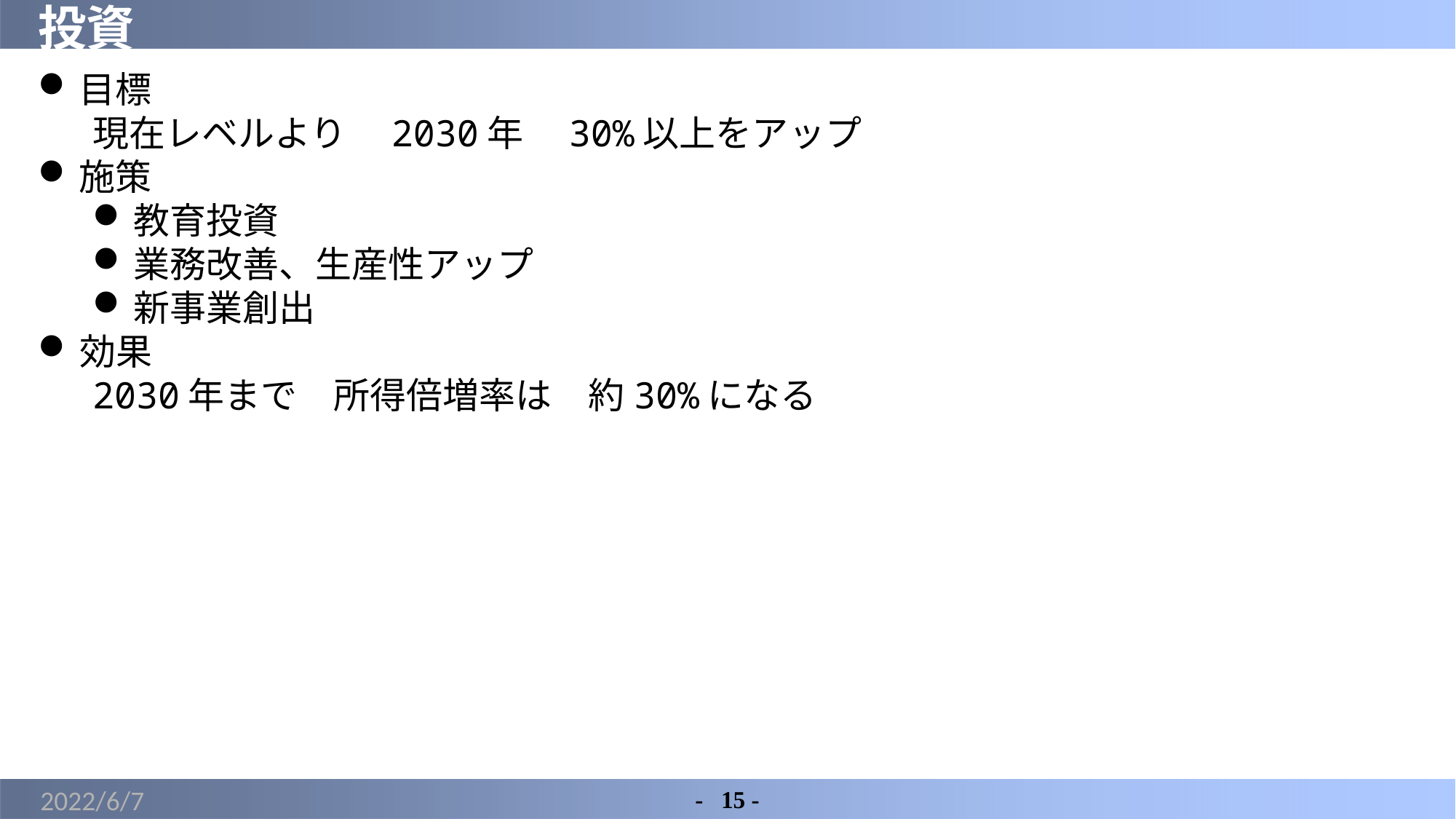

# 投資
目標
現在レベルより　2030年　30%以上をアップ
施策
教育投資
業務改善、生産性アップ
新事業創出
効果
2030年まで　所得倍増率は　約30%になる
2022/6/7
-	15 -